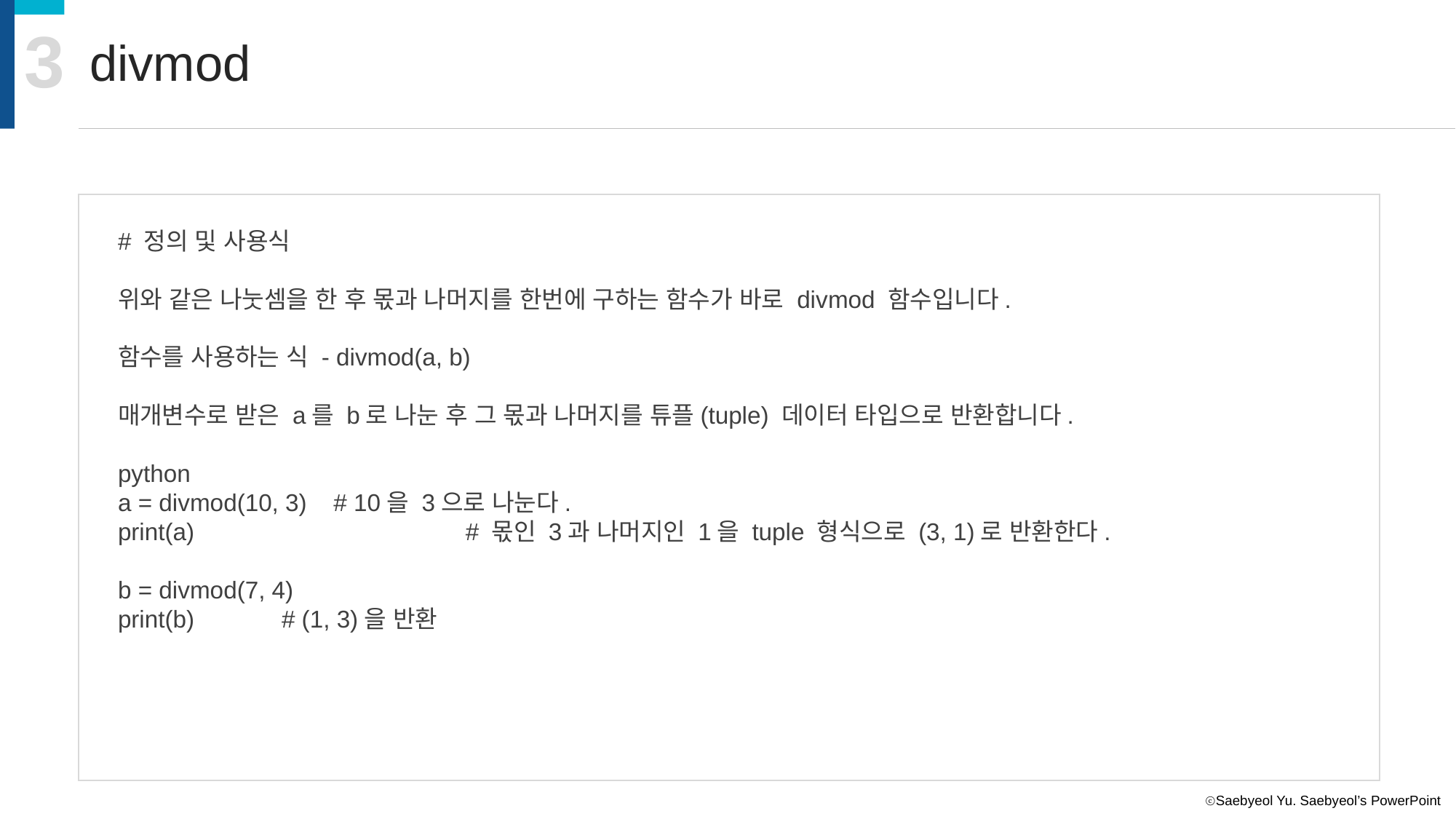

3
divmod

# 정의 및 사용식

위와 같은 나눗셈을 한 후 몫과 나머지를 한번에 구하는 함수가 바로 divmod 함수입니다.

함수를 사용하는 식 - divmod(a, b)

매개변수로 받은 a를 b로 나눈 후 그 몫과 나머지를 튜플(tuple) 데이터 타입으로 반환합니다.

python
a = divmod(10, 3)    # 10을 3으로 나눈다.
print(a)       		   # 몫인 3과 나머지인 1을 tuple 형식으로 (3, 1)로 반환한다.

b = divmod(7, 4)
print(b)             # (1, 3)을 반환